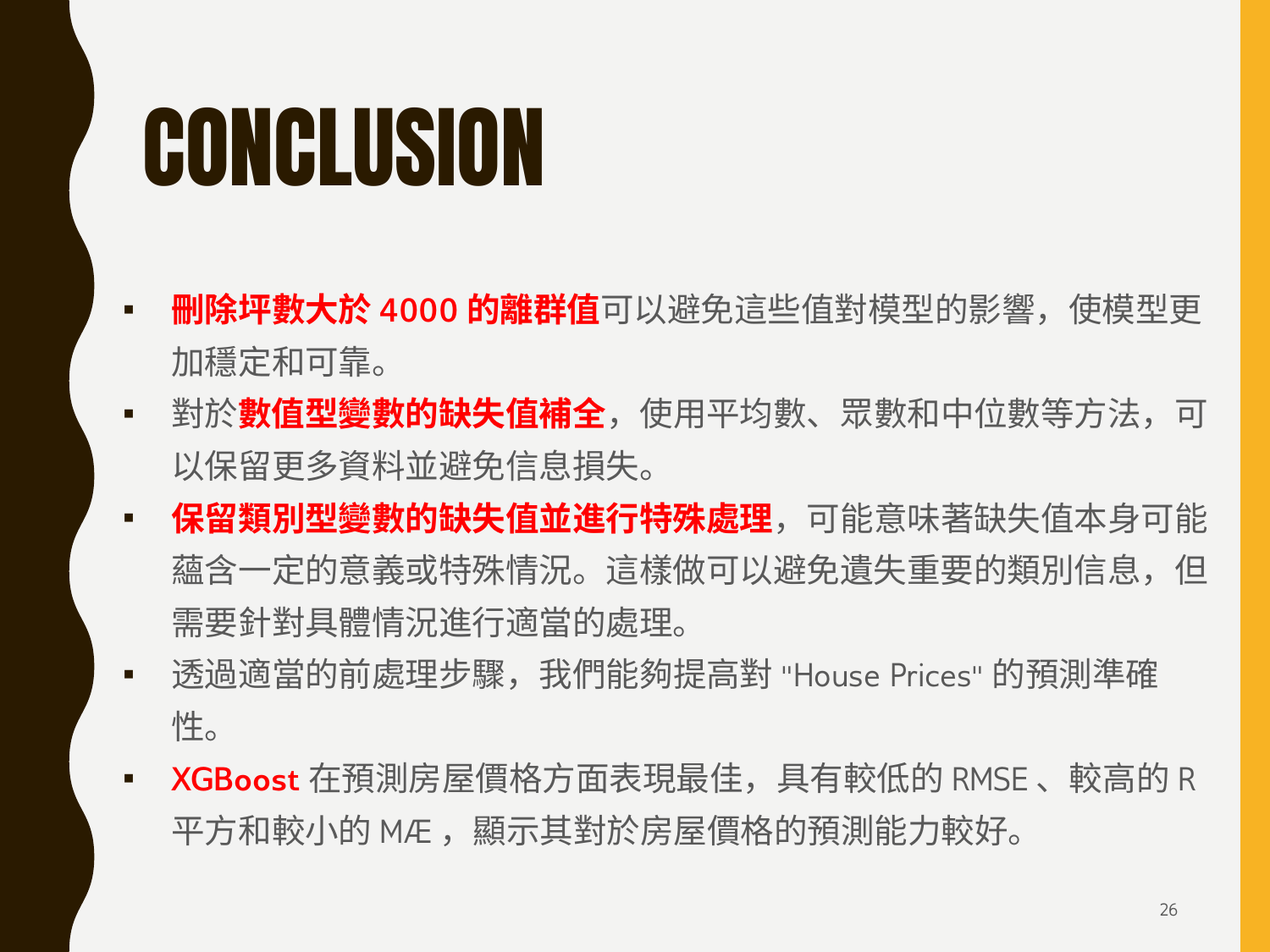

# CONCLUSION
刪除坪數大於4000的離群值可以避免這些值對模型的影響，使模型更加穩定和可靠。
對於數值型變數的缺失值補全，使用平均數、眾數和中位數等方法，可以保留更多資料並避免信息損失。
保留類別型變數的缺失值並進行特殊處理，可能意味著缺失值本身可能蘊含一定的意義或特殊情況。這樣做可以避免遺失重要的類別信息，但需要針對具體情況進行適當的處理。
透過適當的前處理步驟，我們能夠提高對"House Prices"的預測準確性。
XGBoost在預測房屋價格方面表現最佳，具有較低的RMSE、較高的R平方和較小的MAE，顯示其對於房屋價格的預測能力較好。

26